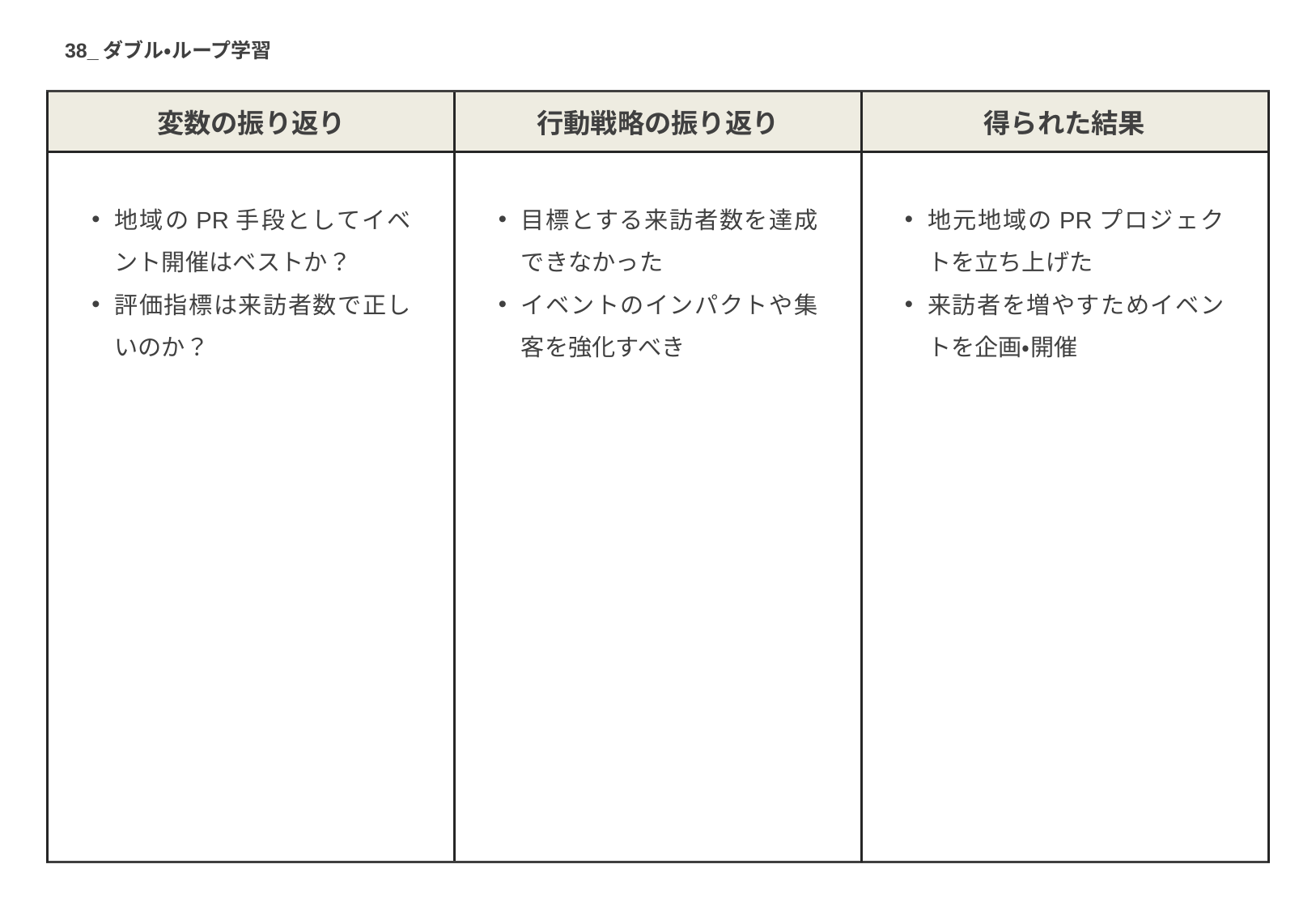

38_ダブル・ループ学習

変数の振り返り
行動戦略の振り返り
得られた結果
地域のPR手段としてイベント開催はベストか？
評価指標は来訪者数で正しいのか？
目標とする来訪者数を達成できなかった
イベントのインパクトや集客を強化すべき
地元地域のPRプロジェクトを立ち上げた
来訪者を増やすためイベントを企画・開催